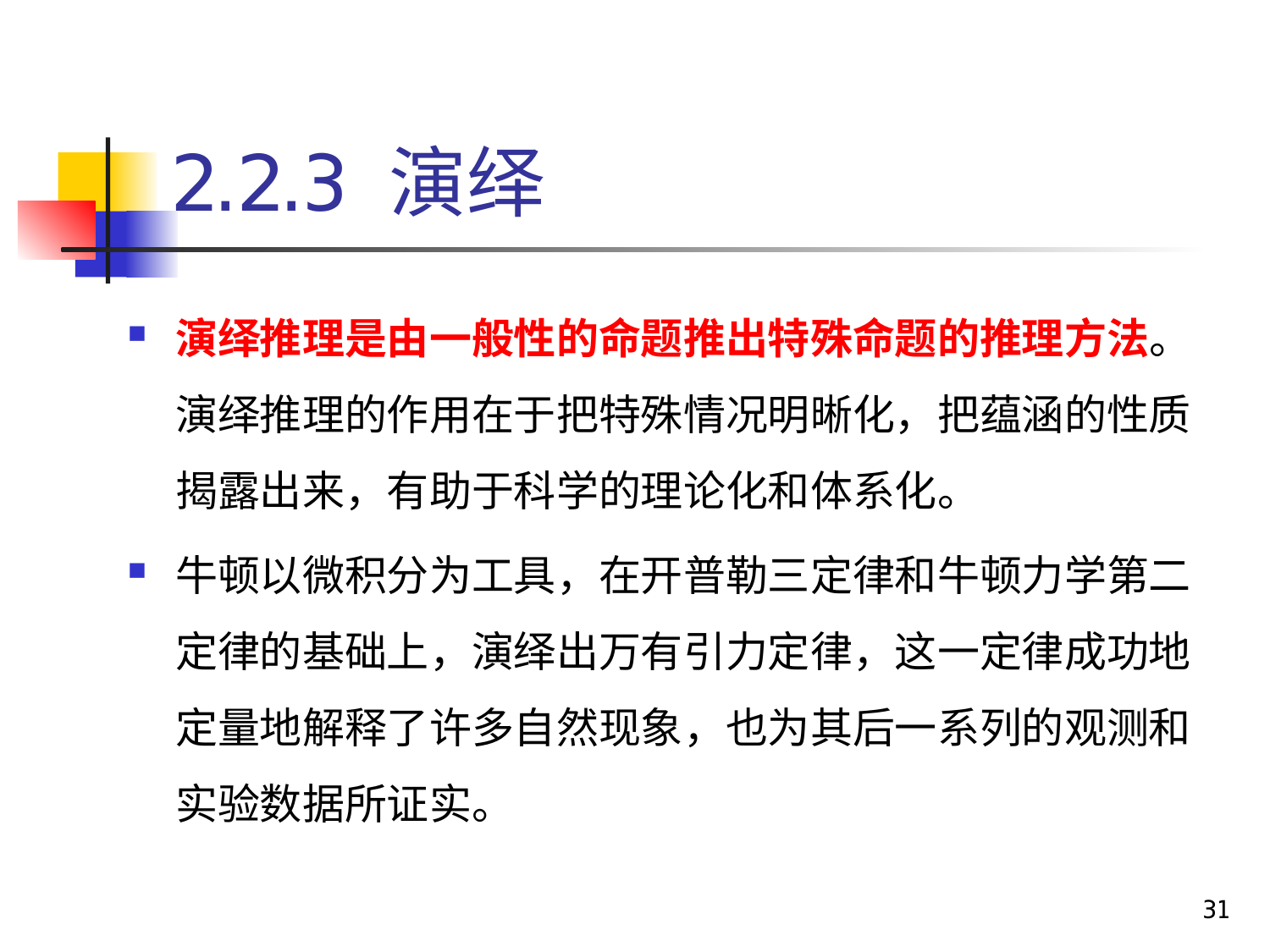

# 2.2.3 演绎
演绎推理是由一般性的命题推出特殊命题的推理方法。演绎推理的作用在于把特殊情况明晰化，把蕴涵的性质揭露出来，有助于科学的理论化和体系化。
牛顿以微积分为工具，在开普勒三定律和牛顿力学第二定律的基础上，演绎出万有引力定律，这一定律成功地定量地解释了许多自然现象，也为其后一系列的观测和实验数据所证实。
31